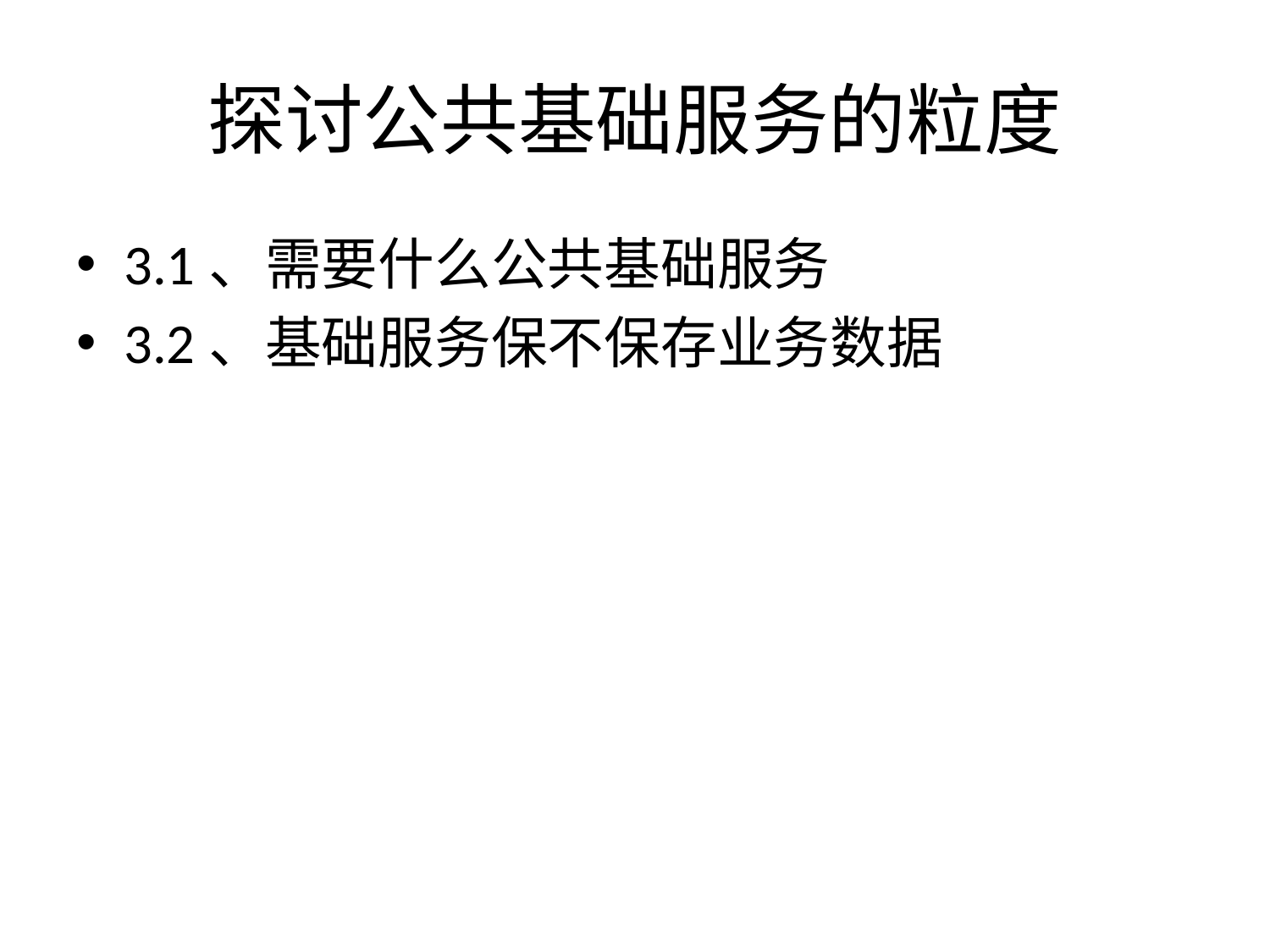

# 探讨公共基础服务的粒度
3.1、需要什么公共基础服务
3.2、基础服务保不保存业务数据